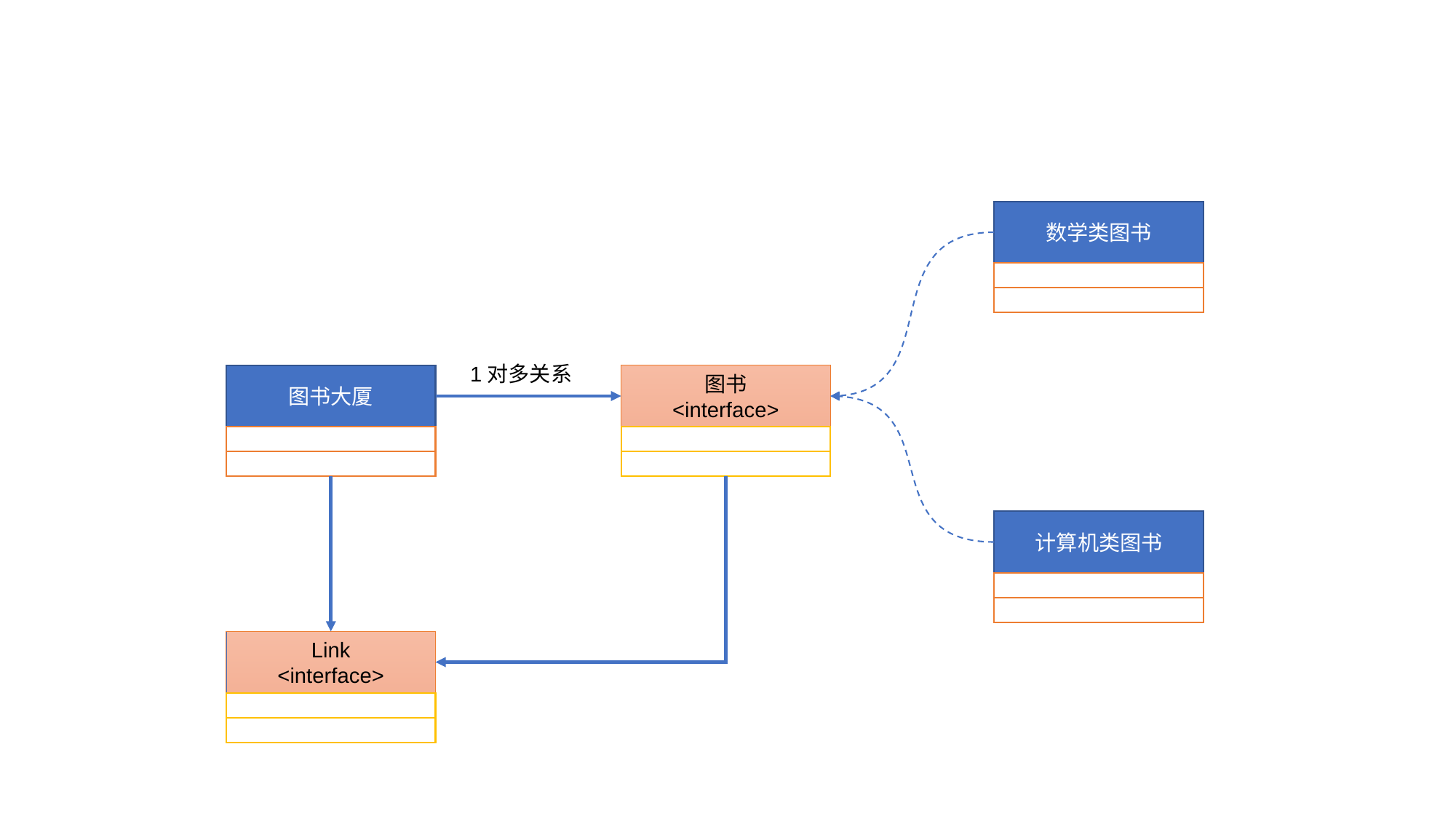

数学类图书

1对多关系
图书大厦
图书
<interface>

计算机类图书

Link
<interface>